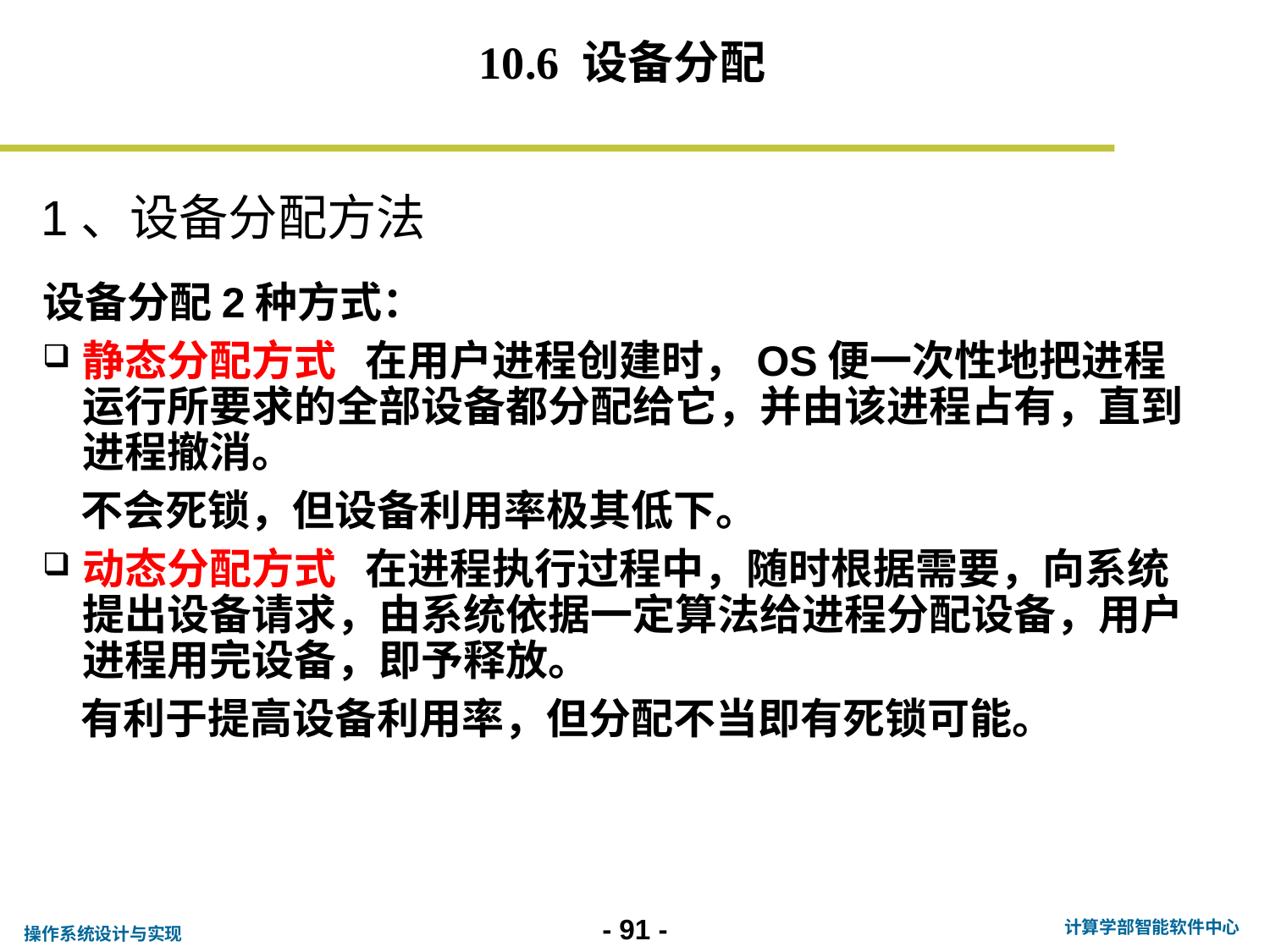

10.6 设备分配
1、设备分配方法
设备分配2种方式：
静态分配方式   在用户进程创建时，OS便一次性地把进程运行所要求的全部设备都分配给它，并由该进程占有，直到进程撤消。
   不会死锁，但设备利用率极其低下。
动态分配方式   在进程执行过程中，随时根据需要，向系统提出设备请求，由系统依据一定算法给进程分配设备，用户进程用完设备，即予释放。
   有利于提高设备利用率，但分配不当即有死锁可能。